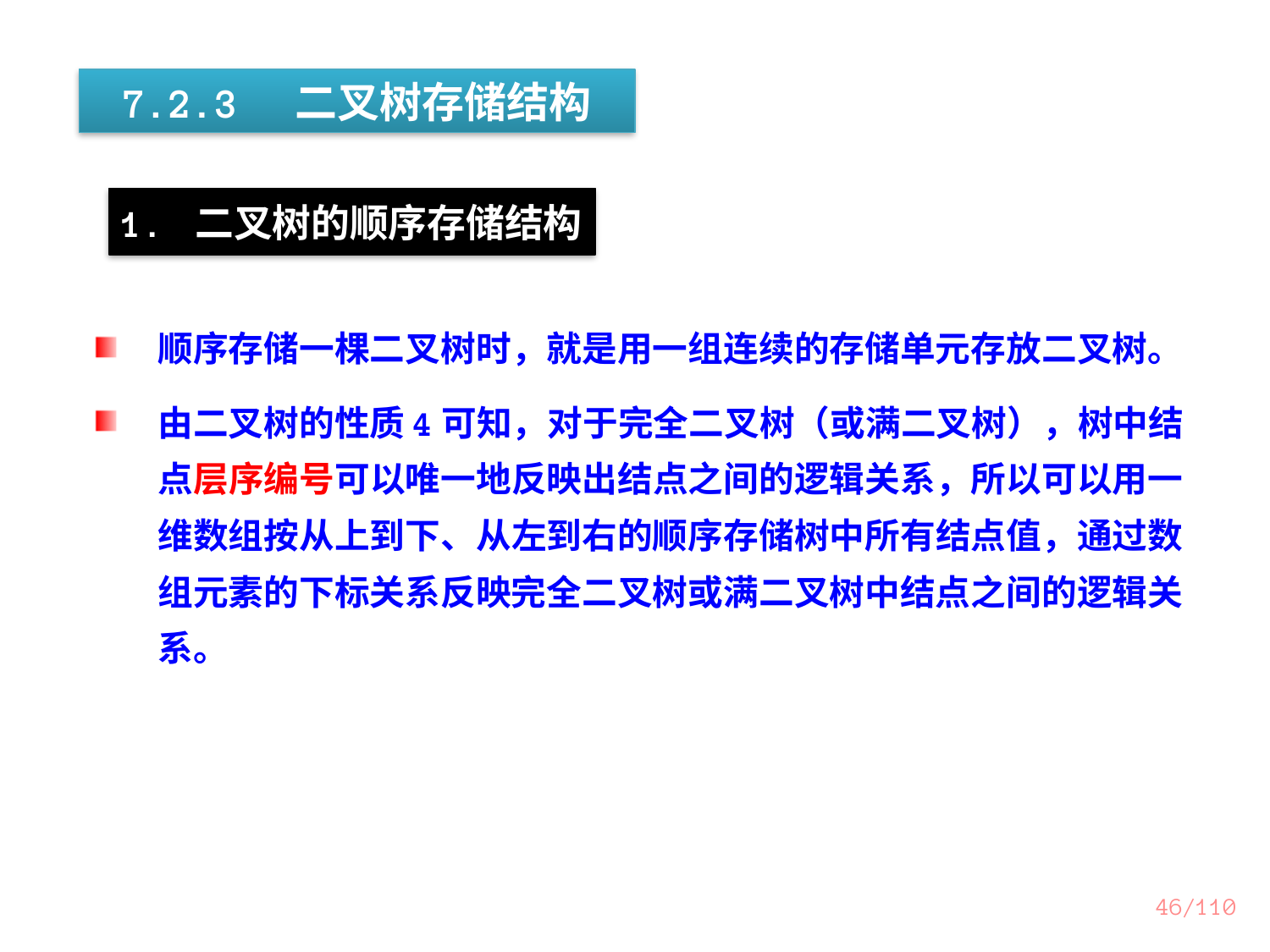

7.2.3  二叉树存储结构
1. 二叉树的顺序存储结构
顺序存储一棵二叉树时，就是用一组连续的存储单元存放二叉树。
由二叉树的性质4可知，对于完全二叉树（或满二叉树），树中结点层序编号可以唯一地反映出结点之间的逻辑关系，所以可以用一维数组按从上到下、从左到右的顺序存储树中所有结点值，通过数组元素的下标关系反映完全二叉树或满二叉树中结点之间的逻辑关系。
46/110